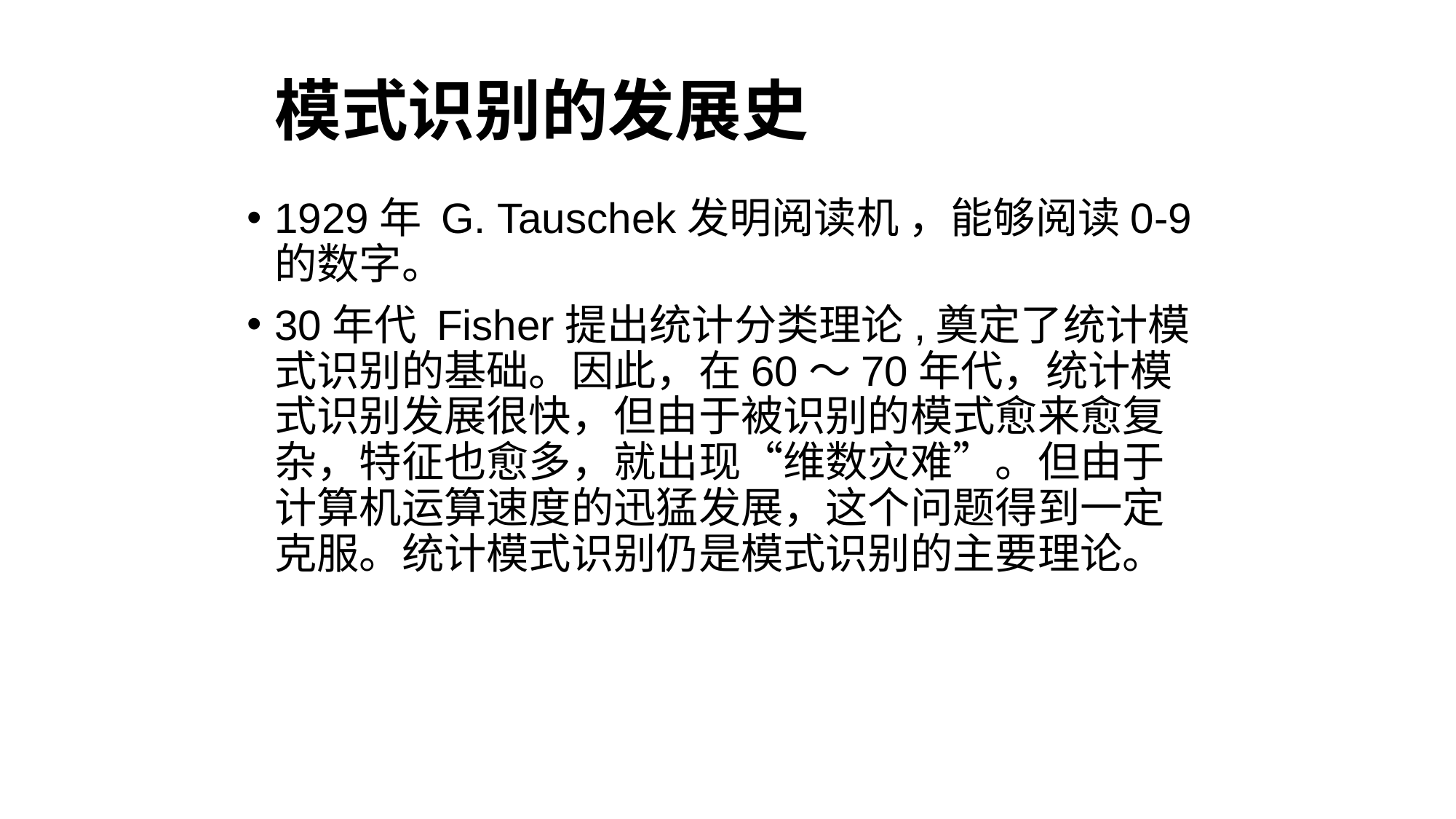

# 模式识别的发展史
1929年 G. Tauschek发明阅读机 ，能够阅读0-9的数字。
30年代 Fisher提出统计分类理论,奠定了统计模式识别的基础。因此，在60～70年代，统计模式识别发展很快，但由于被识别的模式愈来愈复杂，特征也愈多，就出现“维数灾难”。但由于计算机运算速度的迅猛发展，这个问题得到一定克服。统计模式识别仍是模式识别的主要理论。